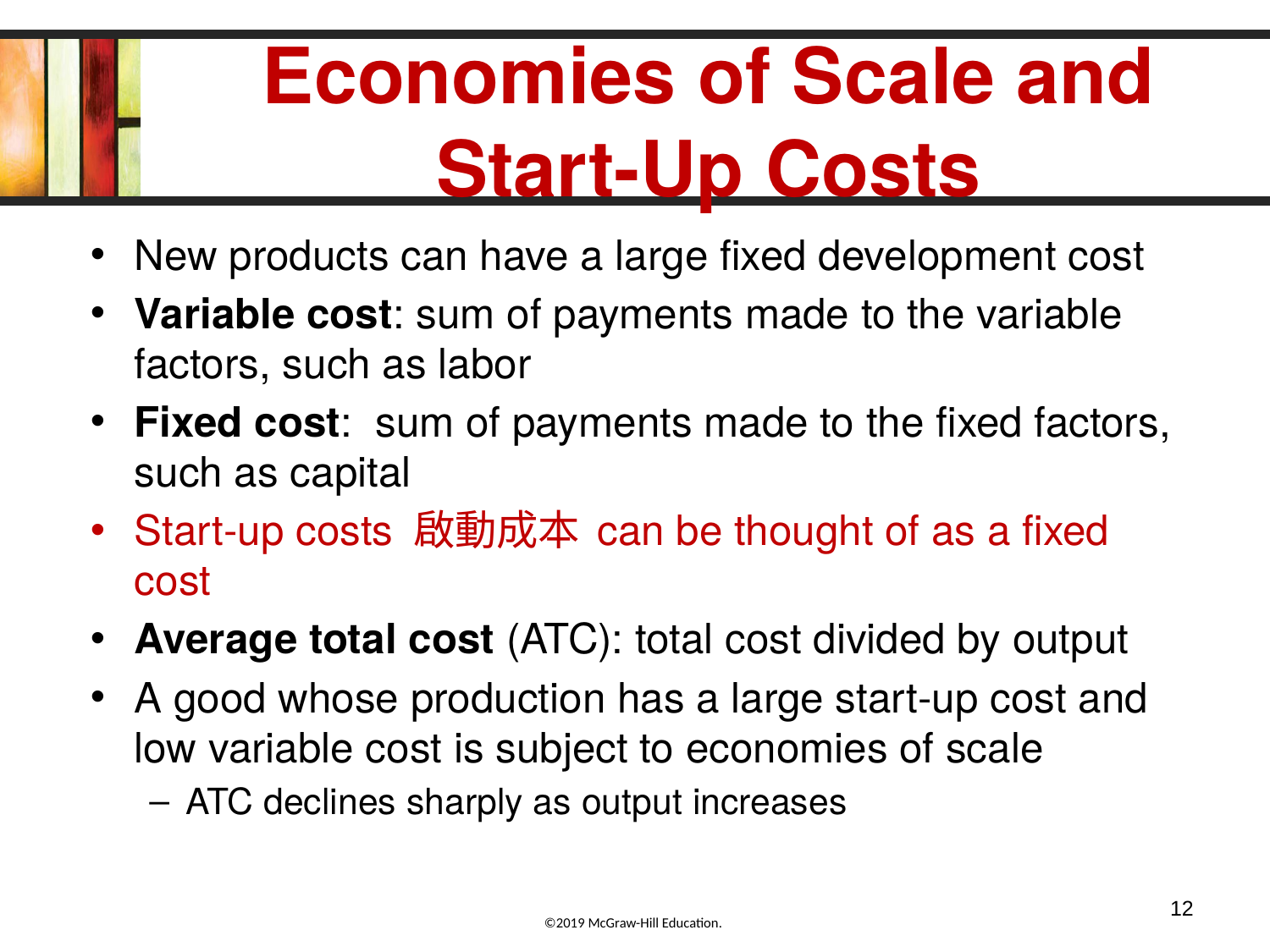

# Economies of Scale and Start-Up Costs
New products can have a large fixed development cost
Variable cost: sum of payments made to the variable factors, such as labor
Fixed cost:  sum of payments made to the fixed factors, such as capital
Start-up costs 啟動成本 can be thought of as a fixed cost
Average total cost (ATC): total cost divided by output
A good whose production has a large start-up cost and low variable cost is subject to economies of scale
ATC declines sharply as output increases
12
©2019 McGraw-Hill Education.